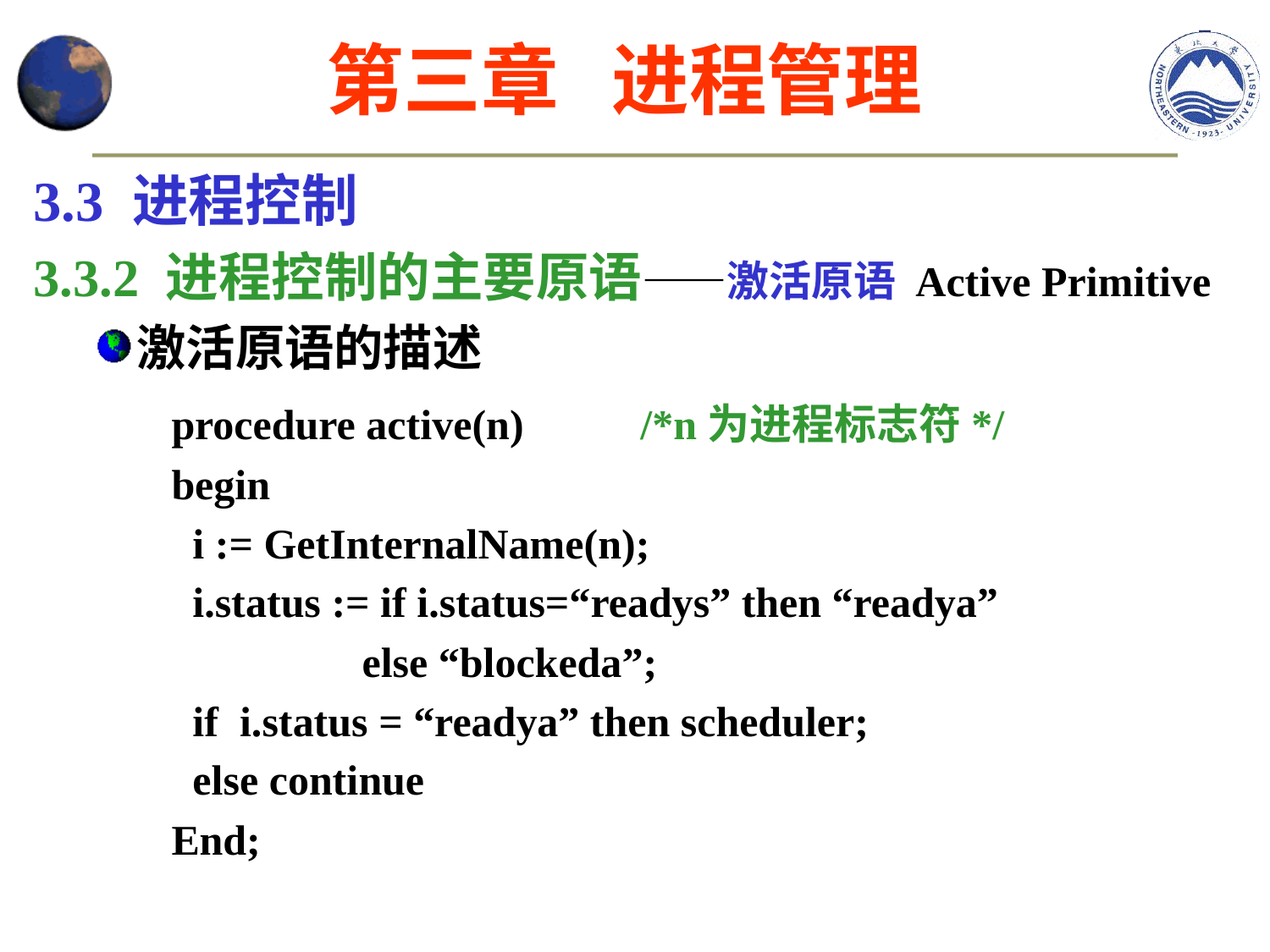

第三章   进程管理
3.3 进程控制
3.3.2 进程控制的主要原语——激活原语 Active Primitive
激活原语的描述
procedure active(n)           /*n为进程标志符*/
begin
  i := GetInternalName(n);
  i.status := if i.status=“readys” then “readya”
                  else “blockeda”;
  if  i.status = “readya” then scheduler;
  else continue
End;